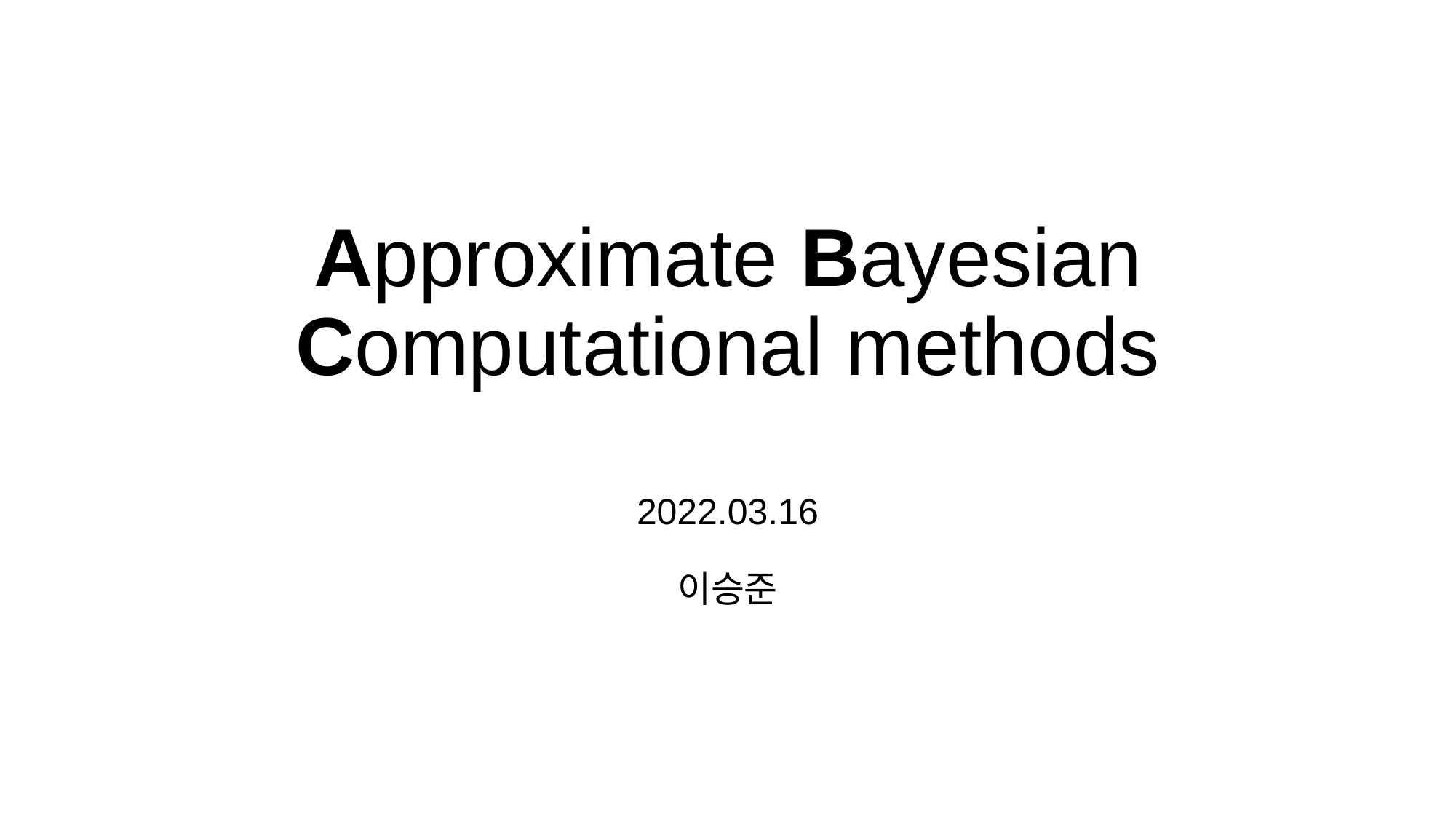

# Approximate Bayesian Computational methods
2022.03.16
이승준